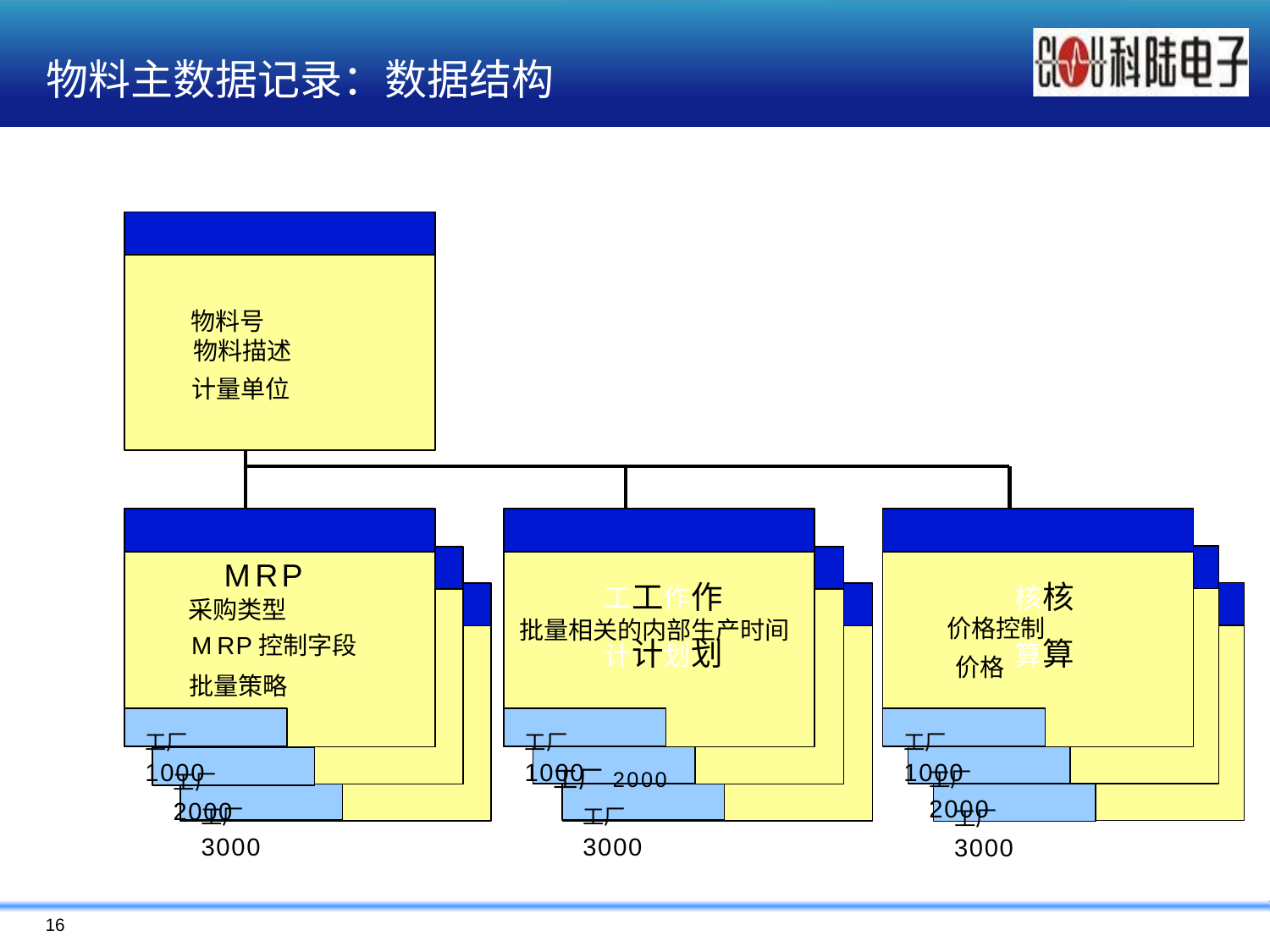

# 物料主数据记录：数据结构

基本数据基本 数据
物料号 物料描述
计量单位

MRP
工工作作计计划划
核核算算

采购类型
价格控制
批量相关的内部生产时间
MRP控制字段 批量策略

价格

工厂1000
工厂1000
工厂1000

工厂2000

工厂2000
工厂2000

工厂3000
工厂3000
工厂3000

16